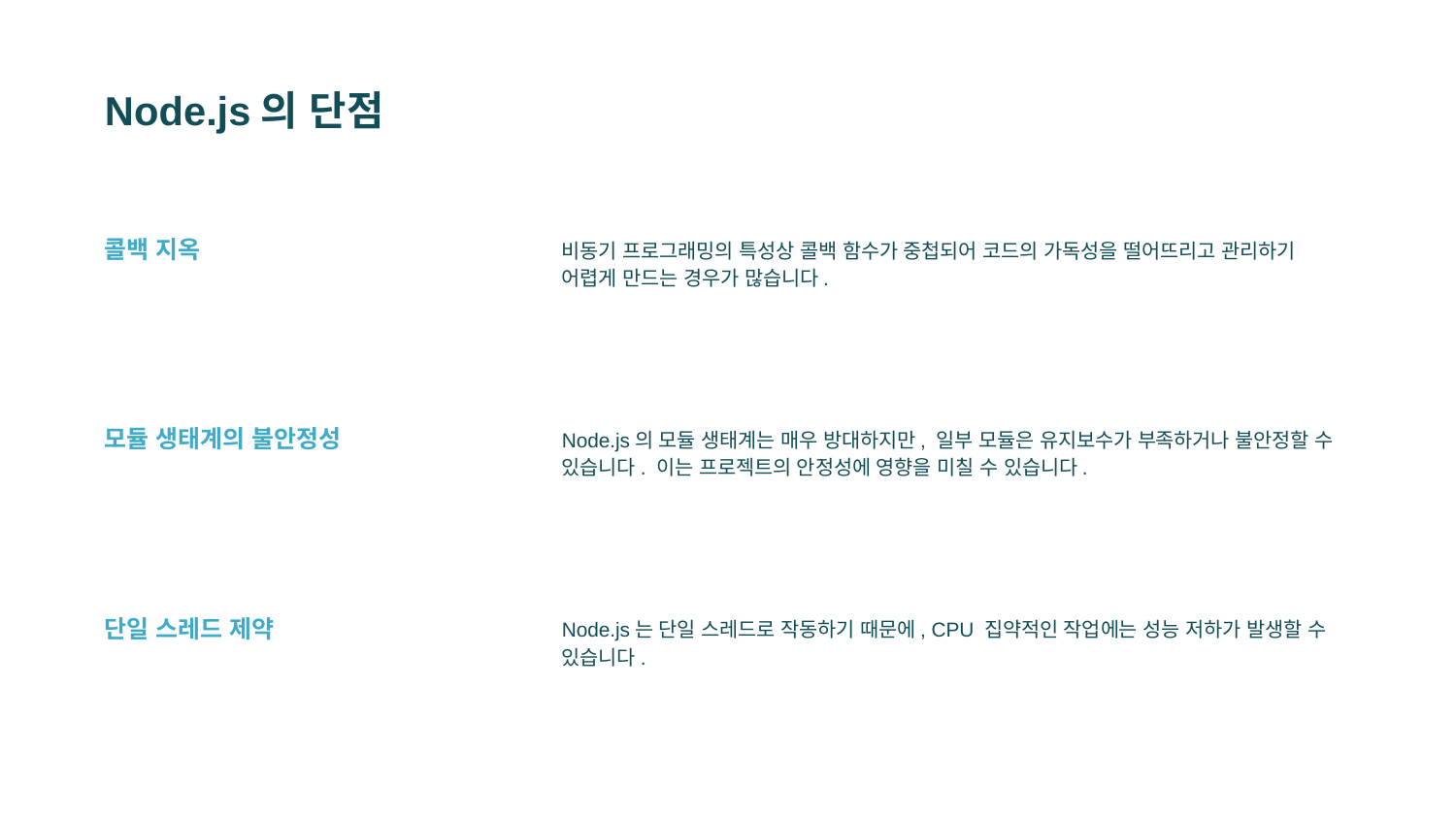

# Node.js의 단점
콜백 지옥
비동기 프로그래밍의 특성상 콜백 함수가 중첩되어 코드의 가독성을 떨어뜨리고 관리하기 어렵게 만드는 경우가 많습니다.
모듈 생태계의 불안정성
Node.js의 모듈 생태계는 매우 방대하지만, 일부 모듈은 유지보수가 부족하거나 불안정할 수 있습니다. 이는 프로젝트의 안정성에 영향을 미칠 수 있습니다.
단일 스레드 제약
Node.js는 단일 스레드로 작동하기 때문에, CPU 집약적인 작업에는 성능 저하가 발생할 수 있습니다.